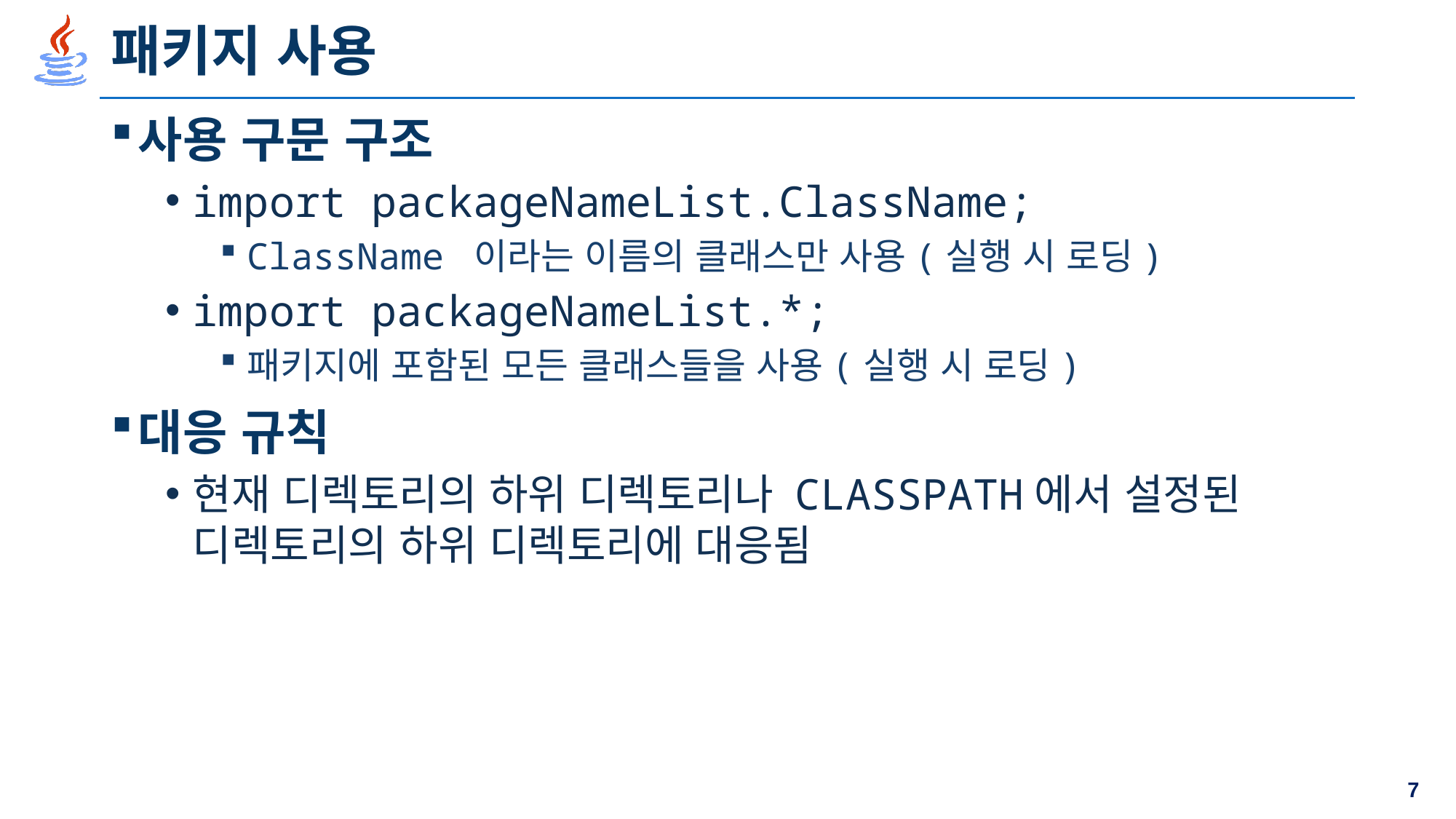

# 패키지 사용
사용 구문 구조
import packageNameList.ClassName;
ClassName 이라는 이름의 클래스만 사용(실행 시 로딩)
import packageNameList.*;
패키지에 포함된 모든 클래스들을 사용(실행 시 로딩)
대응 규칙
현재 디렉토리의 하위 디렉토리나 CLASSPATH에서 설정된 디렉토리의 하위 디렉토리에 대응됨
7